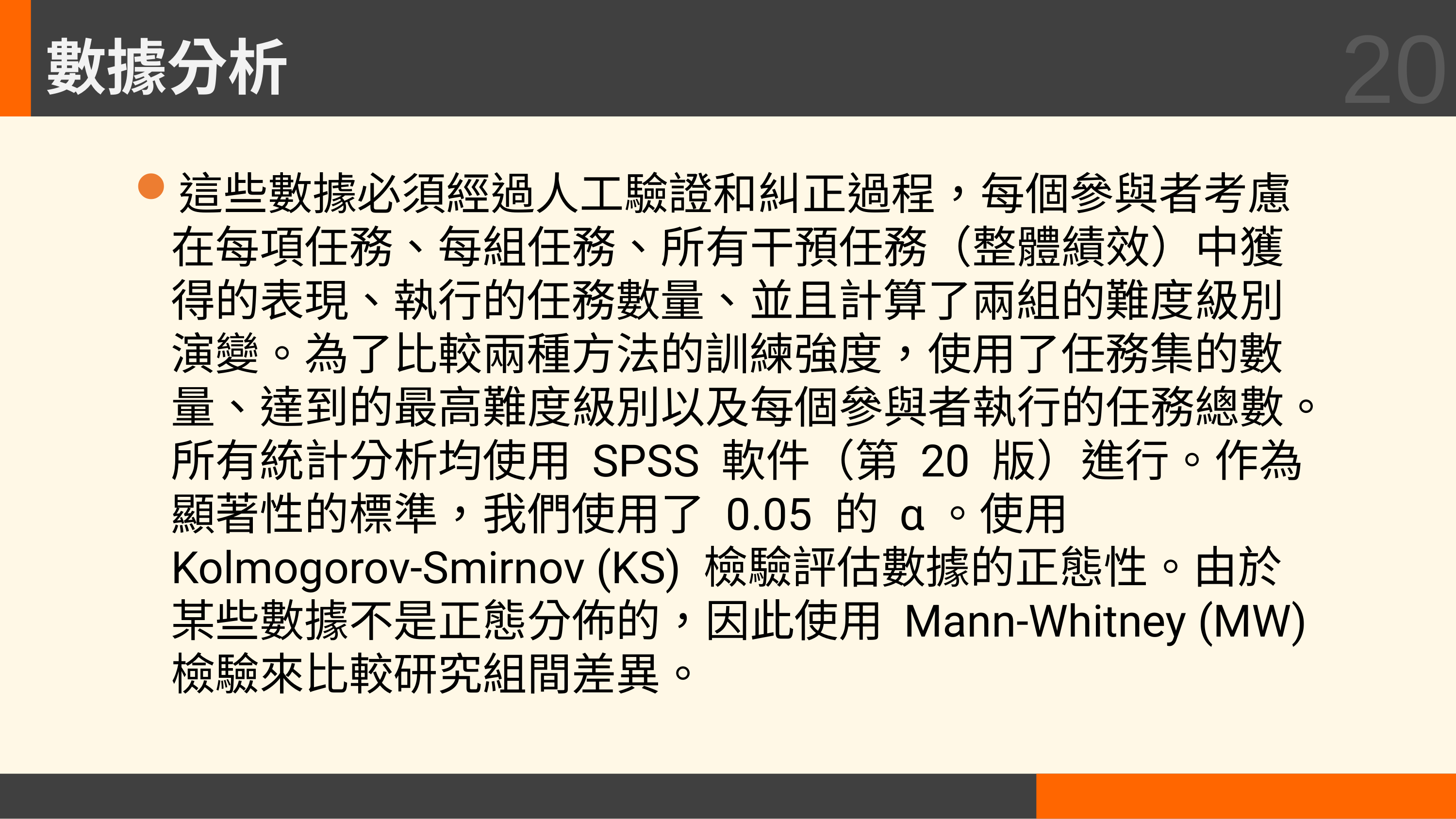

20
# 數據分析
這些數據必須經過人工驗證和糾正過程，每個參與者考慮在每項任務、每組任務、所有干預任務（整體績效）中獲得的表現、執行的任務數量、並且計算了兩組的難度級別演變。為了比較兩種方法的訓練強度，使用了任務集的數量、達到的最高難度級別以及每個參與者執行的任務總數。所有統計分析均使用 SPSS 軟件（第 20 版）進行。作為顯著性的標準，我們使用了 0.05 的 α。使用 Kolmogorov-Smirnov (KS) 檢驗評估數據的正態性。由於某些數據不是正態分佈的，因此使用 Mann-Whitney (MW) 檢驗來比較研究組間差異。